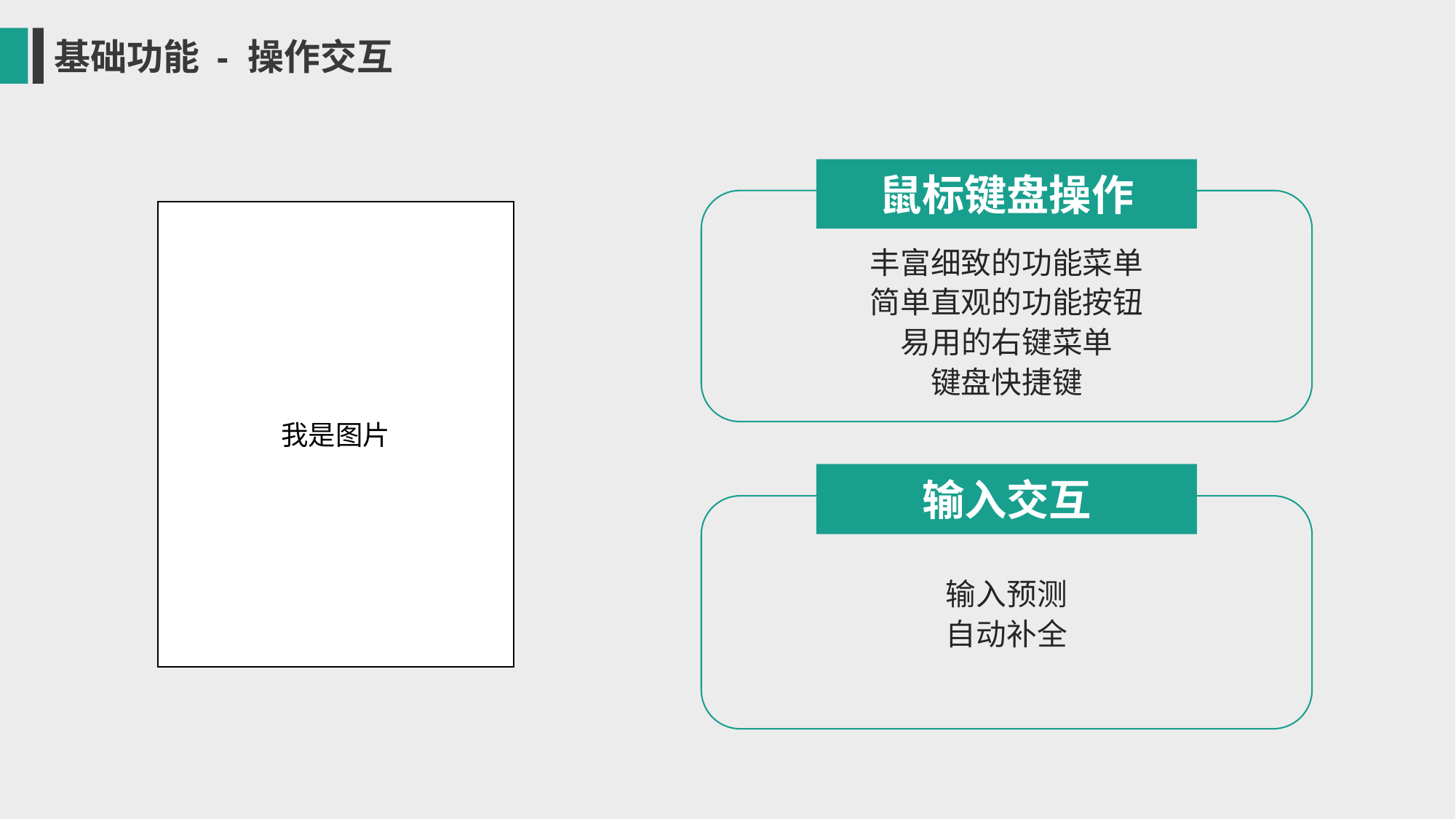

基础功能 - 操作交互

鼠标键盘操作

丰富细致的功能菜单
简单直观的功能按钮
易用的右键菜单
键盘快捷键

我是图片

输入交互

输入预测
自动补全